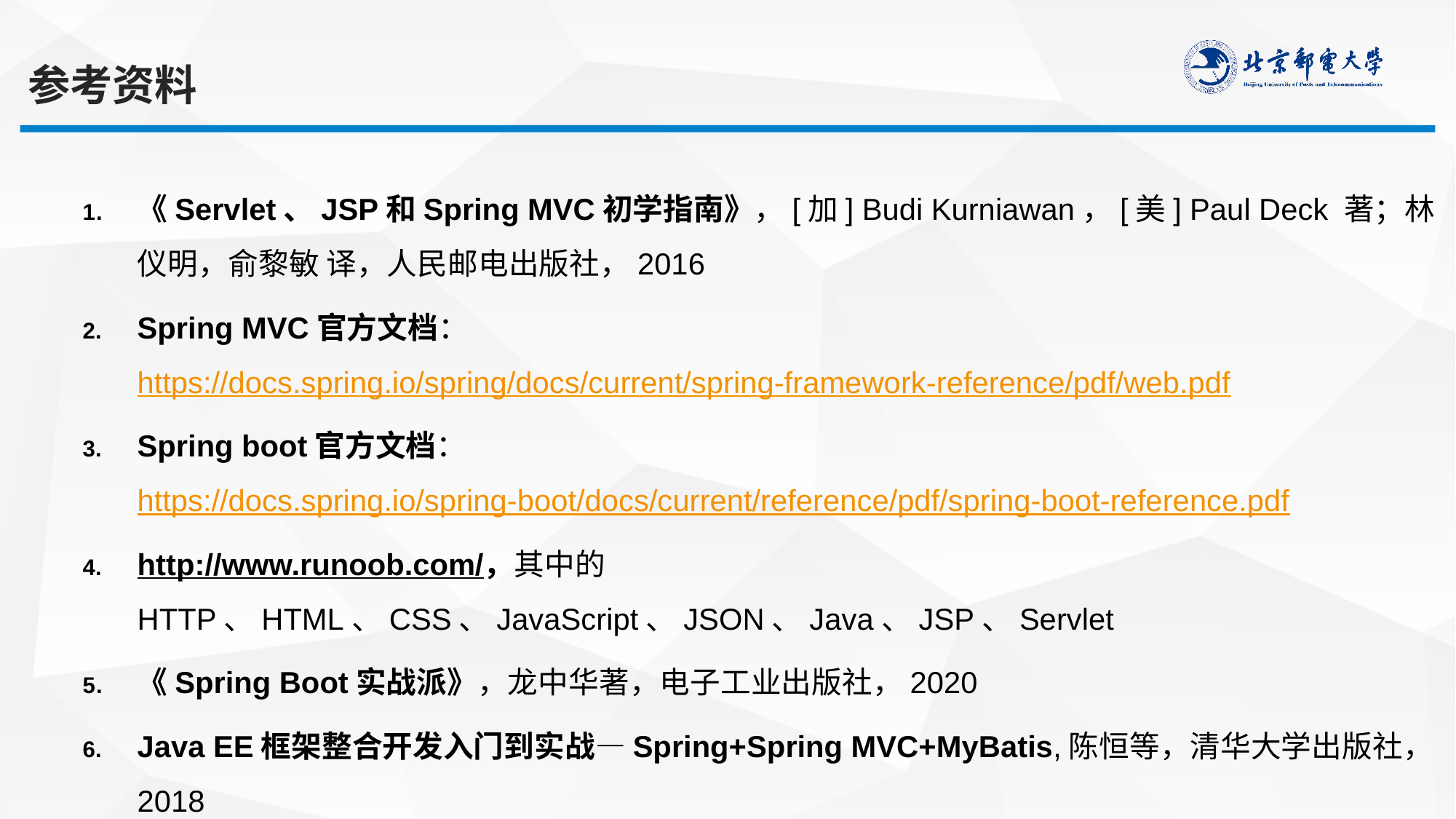

参考资料

《Servlet、JSP和Spring MVC初学指南》，[加] Budi Kurniawan，[美] Paul Deck 著；林仪明，俞黎敏 译，人民邮电出版社，2016
Spring MVC官方文档：https://docs.spring.io/spring/docs/current/spring-framework-reference/pdf/web.pdf
Spring boot官方文档：https://docs.spring.io/spring-boot/docs/current/reference/pdf/spring-boot-reference.pdf
http://www.runoob.com/，其中的HTTP、HTML、CSS、JavaScript、JSON、Java、JSP、Servlet
《Spring Boot实战派》，龙中华著，电子工业出版社，2020
Java EE框架整合开发入门到实战—Spring+Spring MVC+MyBatis,陈恒等，清华大学出版社，2018